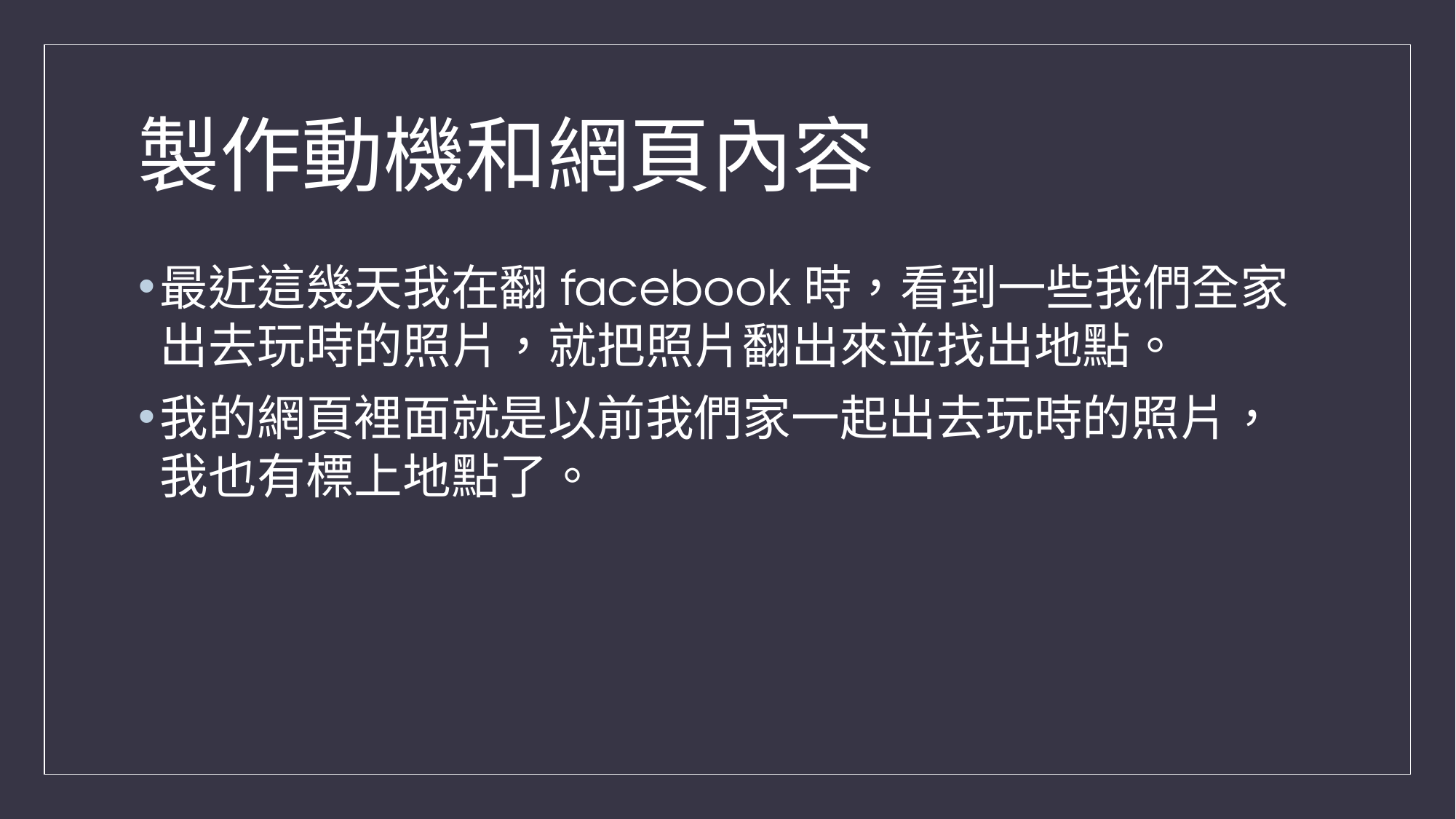

# 製作動機和網頁內容
最近這幾天我在翻facebook時，看到一些我們全家出去玩時的照片，就把照片翻出來並找出地點。
我的網頁裡面就是以前我們家一起出去玩時的照片，我也有標上地點了。